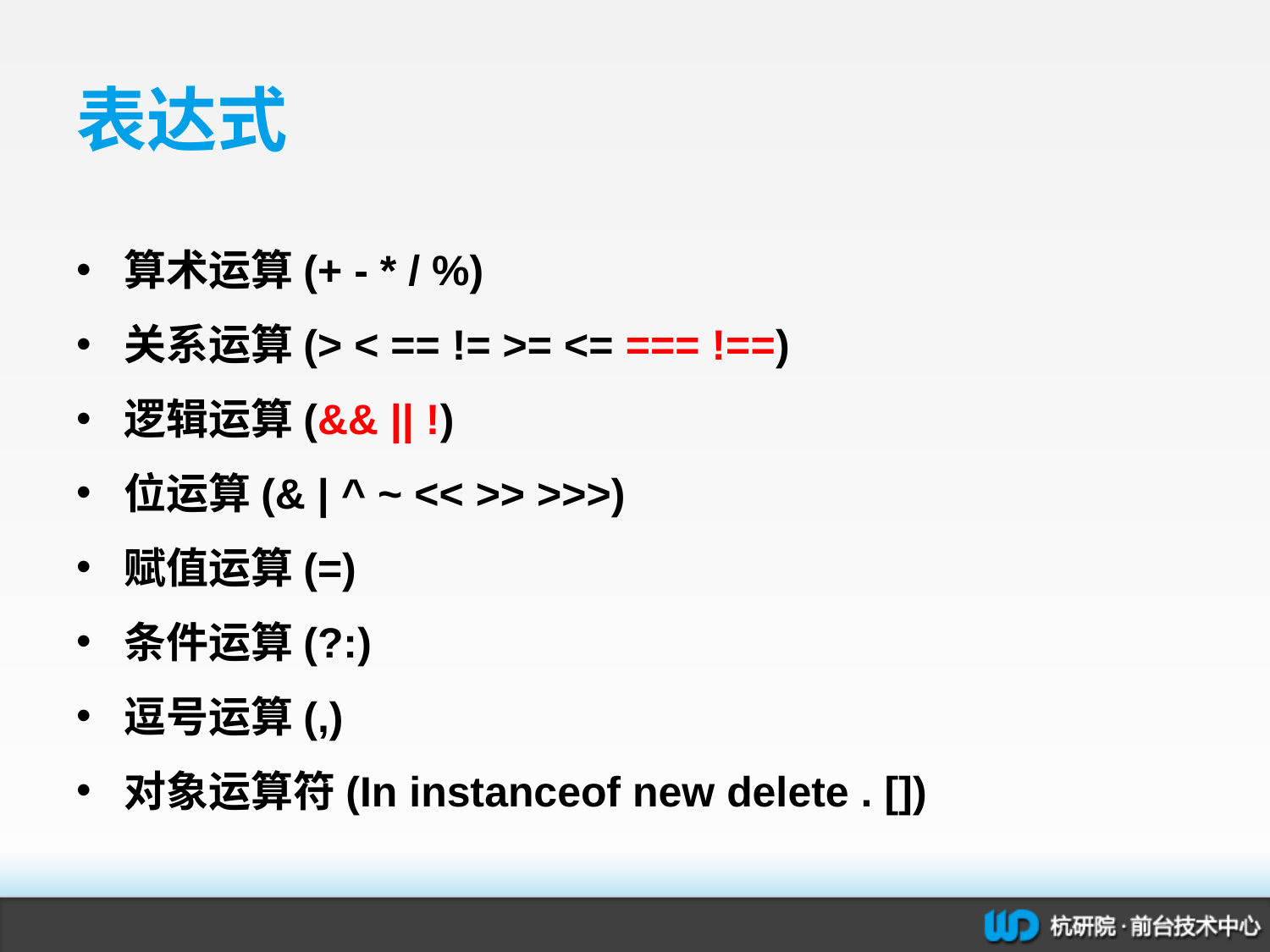

# 表达式
算术运算(+ - * / %)
关系运算(> < == != >= <= === !==)
逻辑运算(&& || !)
位运算(& | ^ ~ << >> >>>)
赋值运算(=)
条件运算(?:)
逗号运算(,)
对象运算符(In instanceof new delete . [])